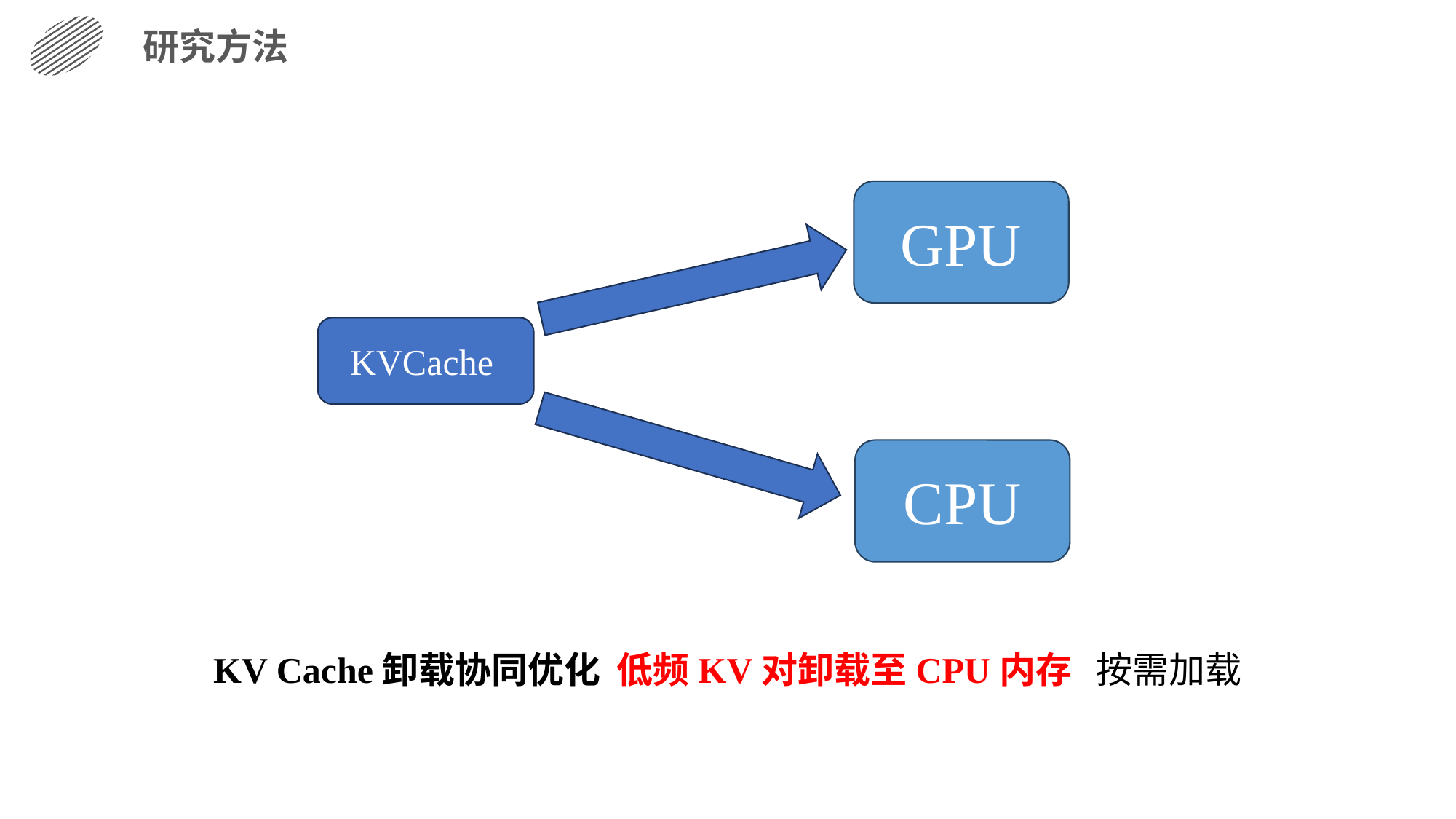

研究方法

GPU

KVCache

CPU
KV Cache卸载协同优化  低频KV对卸载至CPU内存   按需加载